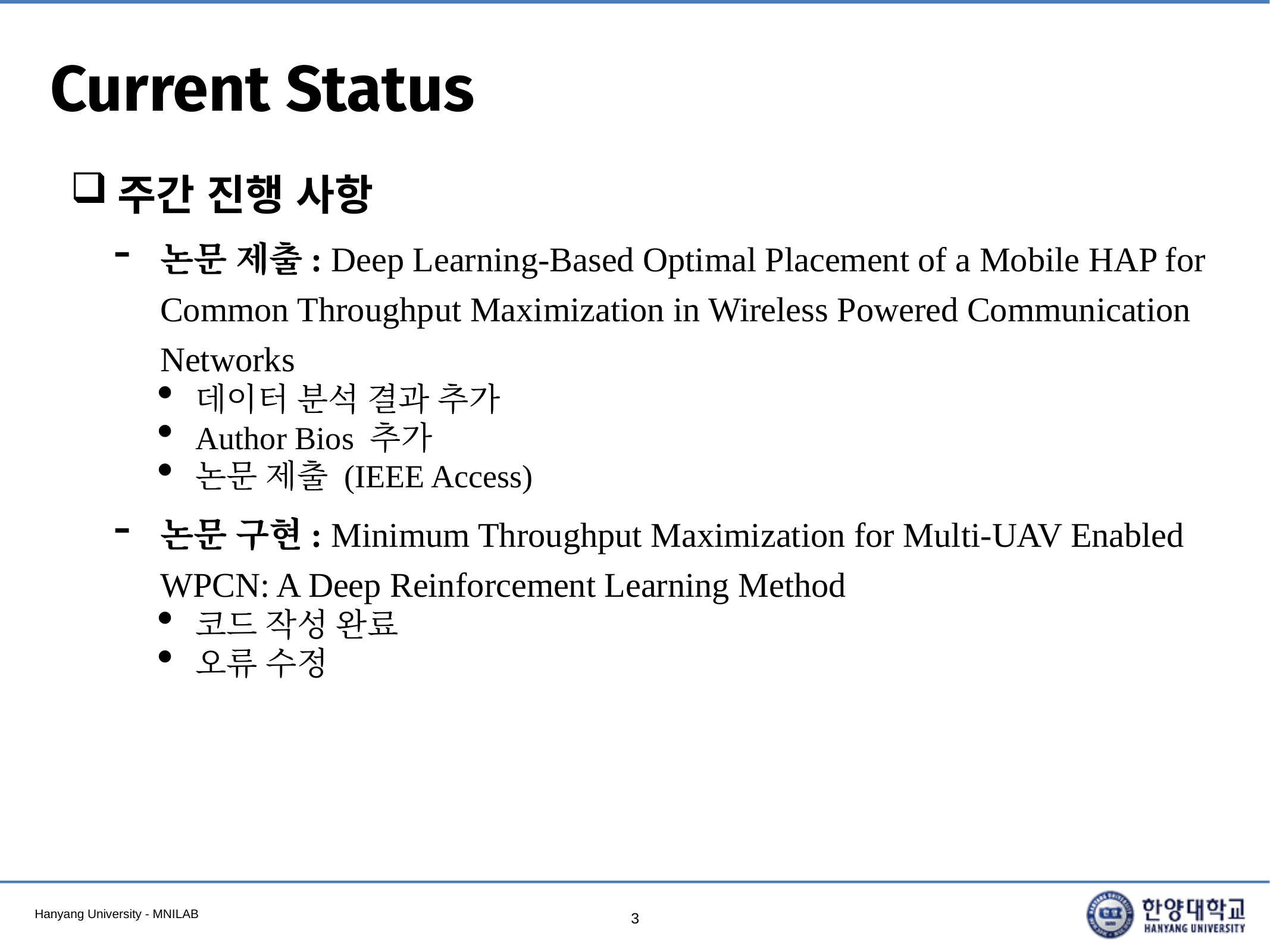

# Current Status
주간 진행 사항
논문 제출: Deep Learning-Based Optimal Placement of a Mobile HAP for Common Throughput Maximization in Wireless Powered Communication Networks
데이터 분석 결과 추가
Author Bios 추가
논문 제출 (IEEE Access)
논문 구현: Minimum Throughput Maximization for Multi-UAV Enabled WPCN: A Deep Reinforcement Learning Method
코드 작성 완료
오류 수정
3